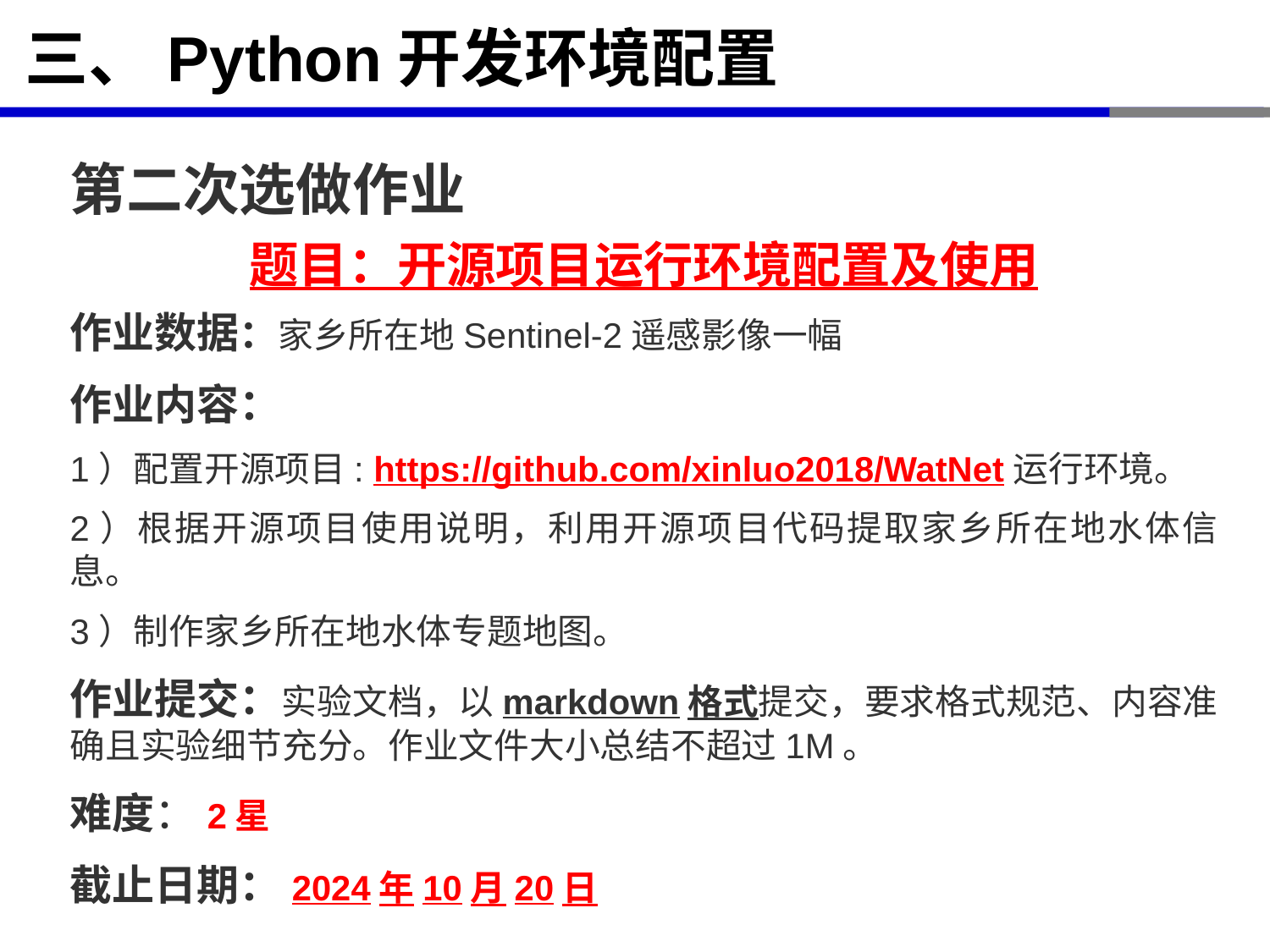

# 三、Python开发环境配置
第二次选做作业
题目：开源项目运行环境配置及使用
作业数据：家乡所在地Sentinel-2遥感影像一幅
作业内容：
1）配置开源项目: https://github.com/xinluo2018/WatNet运行环境。
2）根据开源项目使用说明，利用开源项目代码提取家乡所在地水体信息。
3）制作家乡所在地水体专题地图。
作业提交：实验文档，以markdown格式提交，要求格式规范、内容准确且实验细节充分。作业文件大小总结不超过1M。
难度：2星
截止日期：2024年10月20日